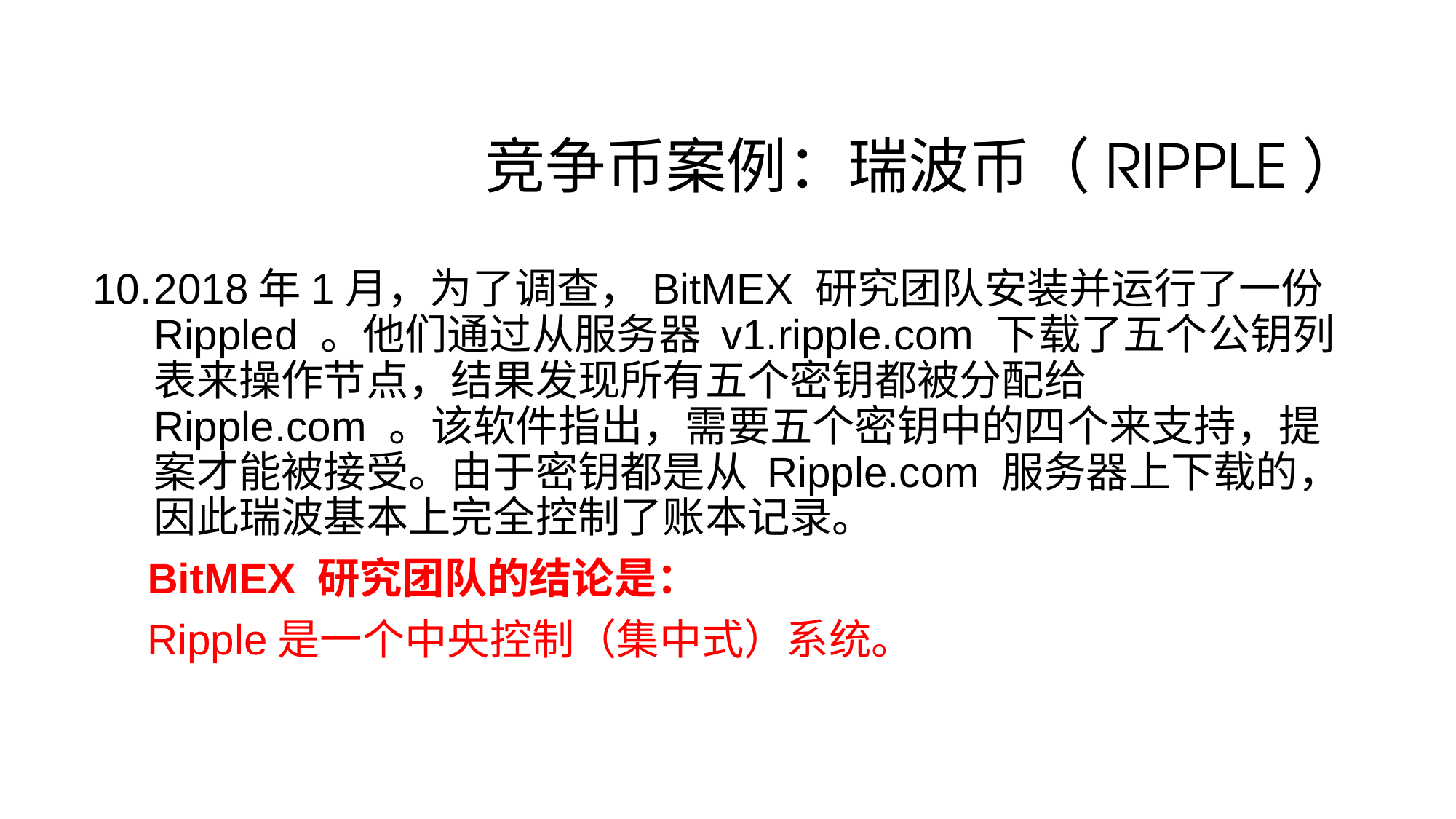

# 竞争币案例：瑞波币（Ripple）
2018年1月，为了调查，BitMEX 研究团队安装并运行了一份 Rippled 。他们通过从服务器 v1.ripple.com 下载了五个公钥列表来操作节点，结果发现所有五个密钥都被分配给 Ripple.com 。该软件指出，需要五个密钥中的四个来支持，提案才能被接受。由于密钥都是从 Ripple.com 服务器上下载的，因此瑞波基本上完全控制了账本记录。
BitMEX 研究团队的结论是：
Ripple是一个中央控制（集中式）系统。